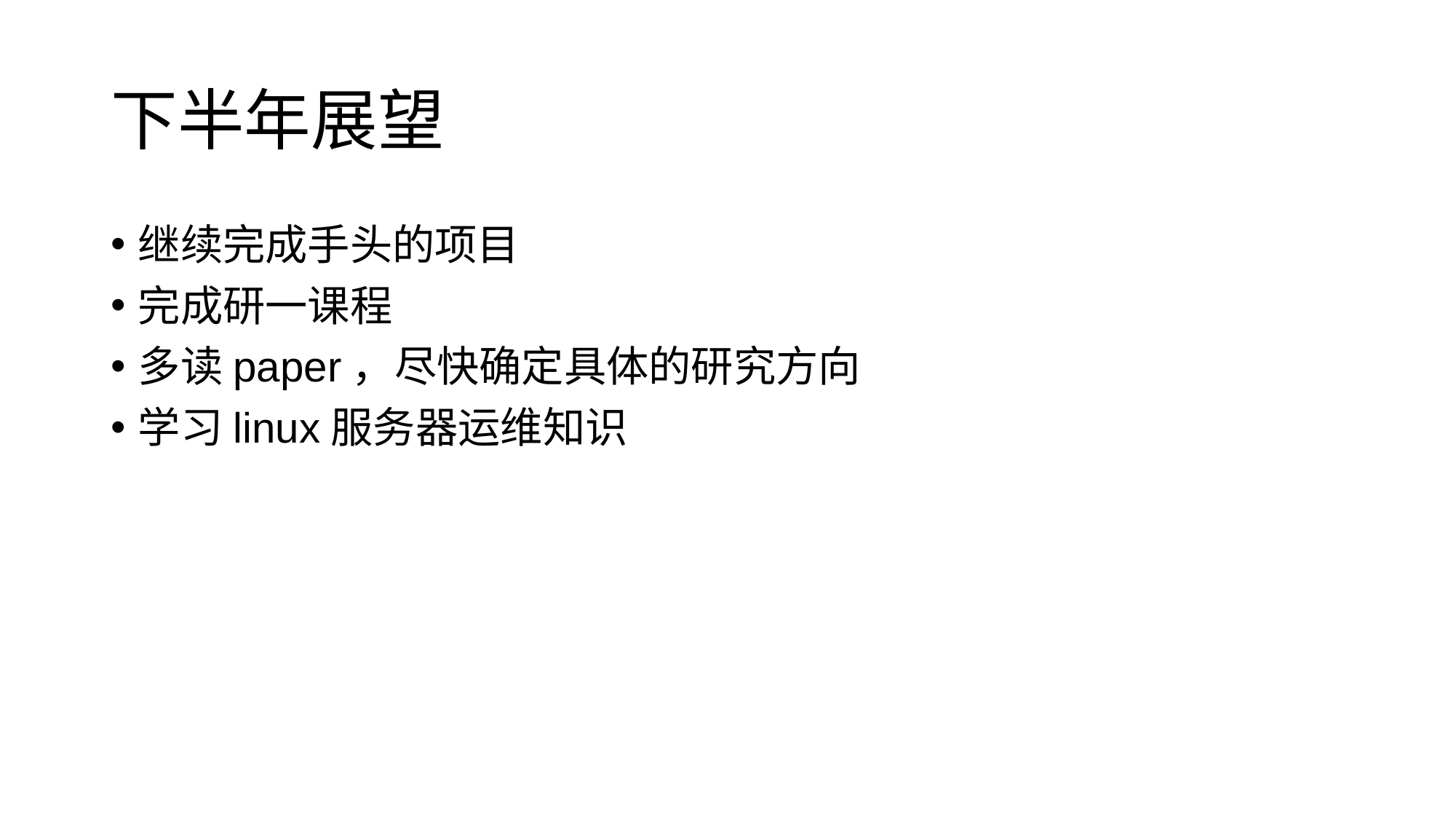

# 下半年展望
继续完成手头的项目
完成研一课程
多读paper，尽快确定具体的研究方向
学习linux服务器运维知识